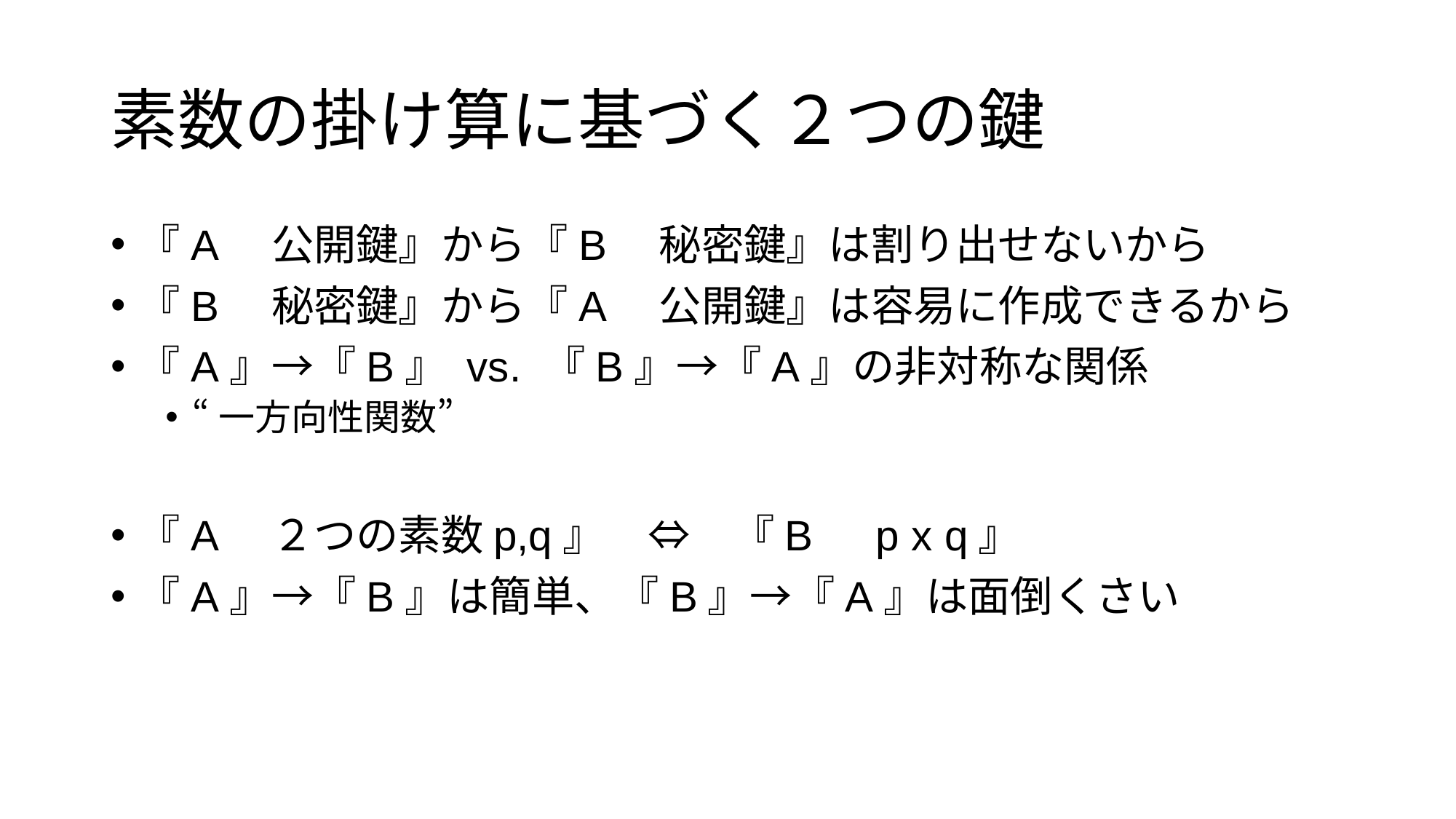

# 素数の掛け算に基づく２つの鍵
『A　公開鍵』から『B　秘密鍵』は割り出せないから
『B　秘密鍵』から『A　公開鍵』は容易に作成できるから
『A』→『B』 vs. 『B』→『A』の非対称な関係
“一方向性関数”

『A　２つの素数p,q』　⇔　『B　p x q』
『A』→『B』は簡単、『B』→『A』は面倒くさい